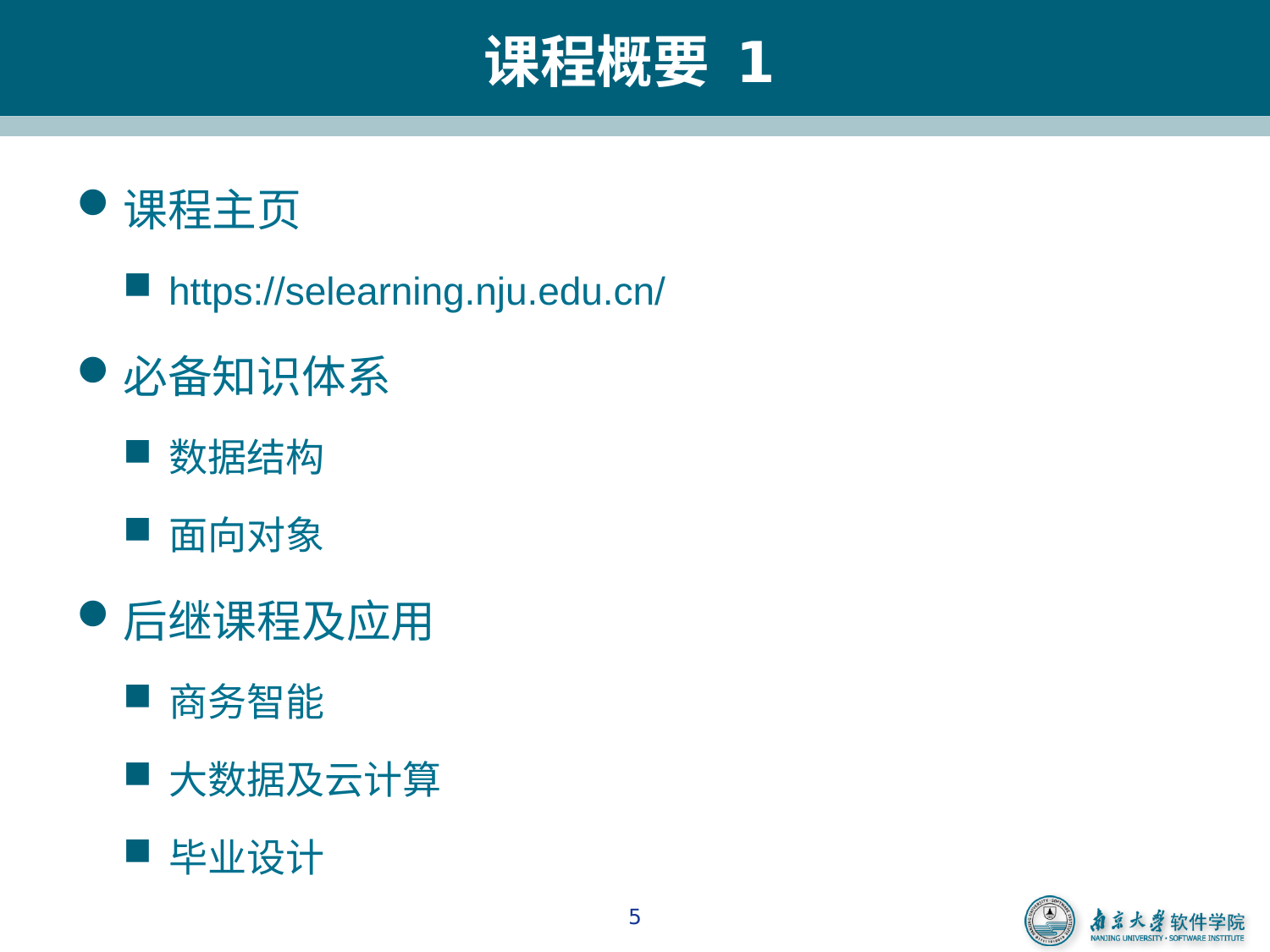

# 课程概要 1
课程主页
https://selearning.nju.edu.cn/
必备知识体系
数据结构
面向对象
后继课程及应用
商务智能
大数据及云计算
毕业设计
5